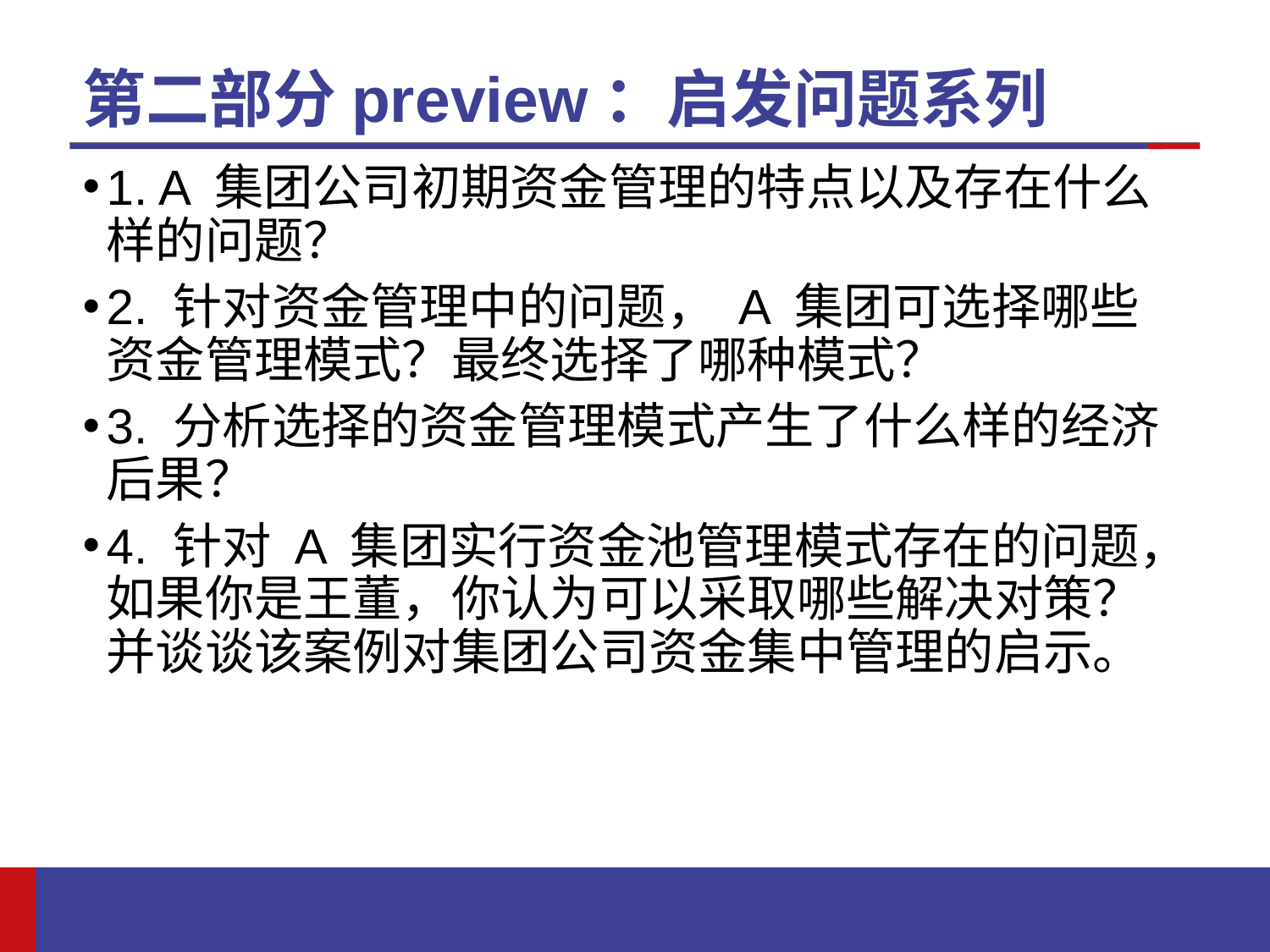

# 第二部分preview：启发问题系列
1. A 集团公司初期资金管理的特点以及存在什么样的问题？
2. 针对资金管理中的问题， A 集团可选择哪些资金管理模式？最终选择了哪种模式？
3. 分析选择的资金管理模式产生了什么样的经济后果？
4. 针对 A 集团实行资金池管理模式存在的问题，如果你是王董，你认为可以采取哪些解决对策？并谈谈该案例对集团公司资金集中管理的启示。